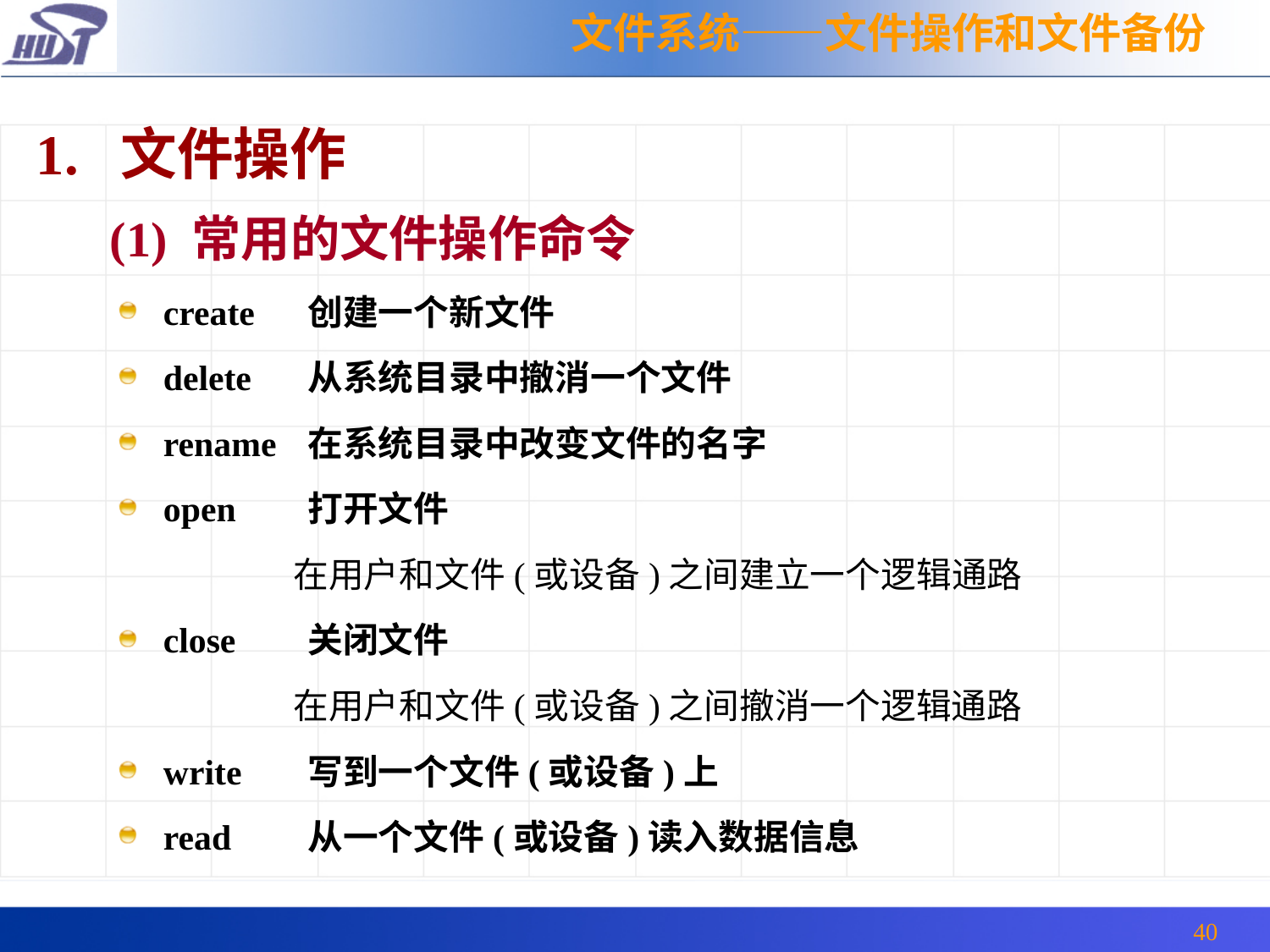

文件系统——文件操作和文件备份
1.  文件操作
      (1) 常用的文件操作命令
create	 创建一个新文件
delete	 从系统目录中撤消一个文件
rename	 在系统目录中改变文件的名字
open	 打开文件
                     在用户和文件(或设备)之间建立一个逻辑通路
close	 关闭文件
                     在用户和文件(或设备)之间撤消一个逻辑通路
write	 写到一个文件(或设备)上
read	 从一个文件(或设备)读入数据信息
40